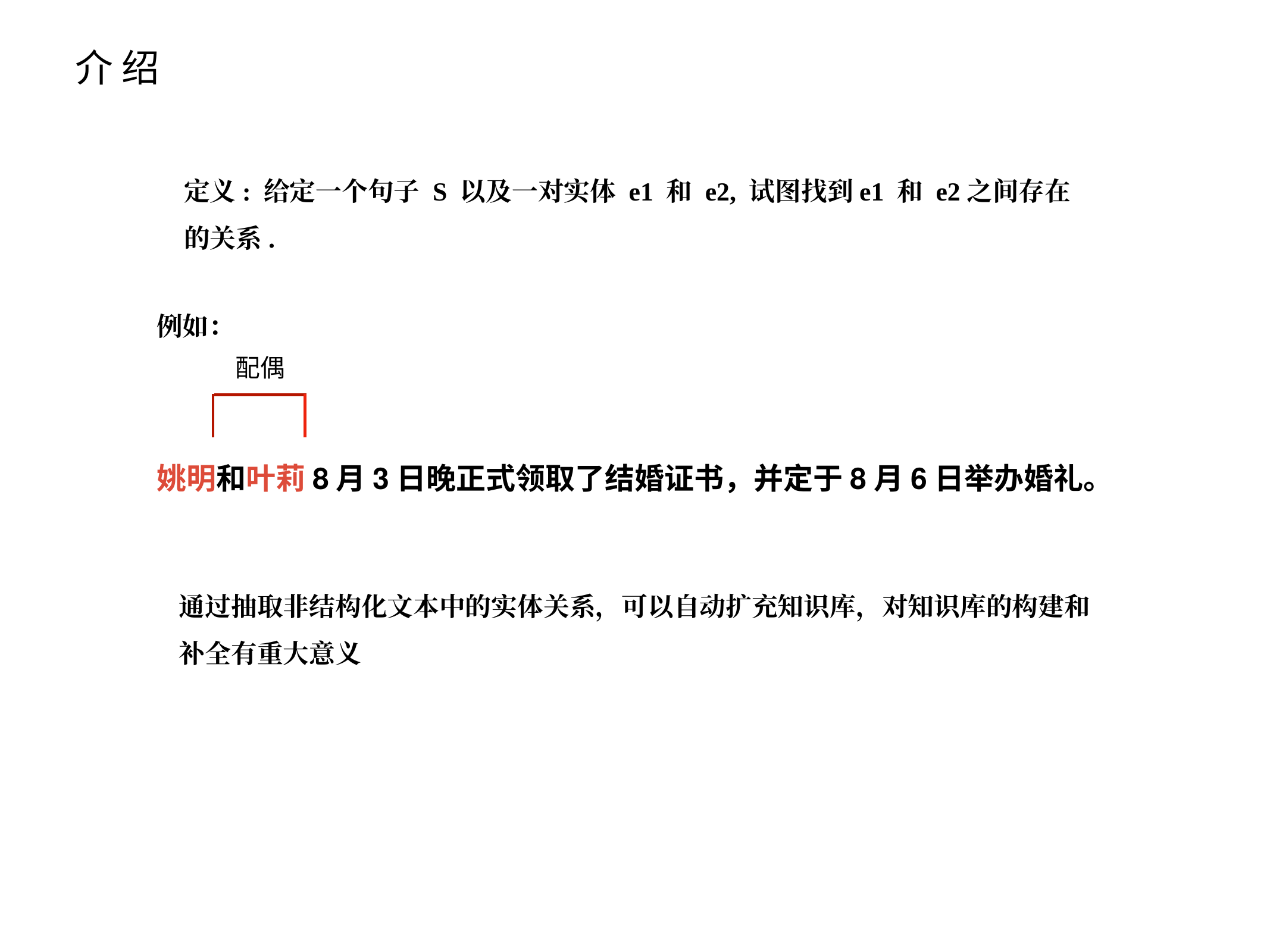

# 介 绍
定义: 给定一个句子 S 以及一对实体 e1 和 e2, 试图找到e1 和 e2之间存在的关系.
例如：

姚明和叶莉8月3日晚正式领取了结婚证书，并定于8月6日举办婚礼。
配偶

通过抽取非结构化文本中的实体关系，可以自动扩充知识库，对知识库的构建和
补全有重大意义